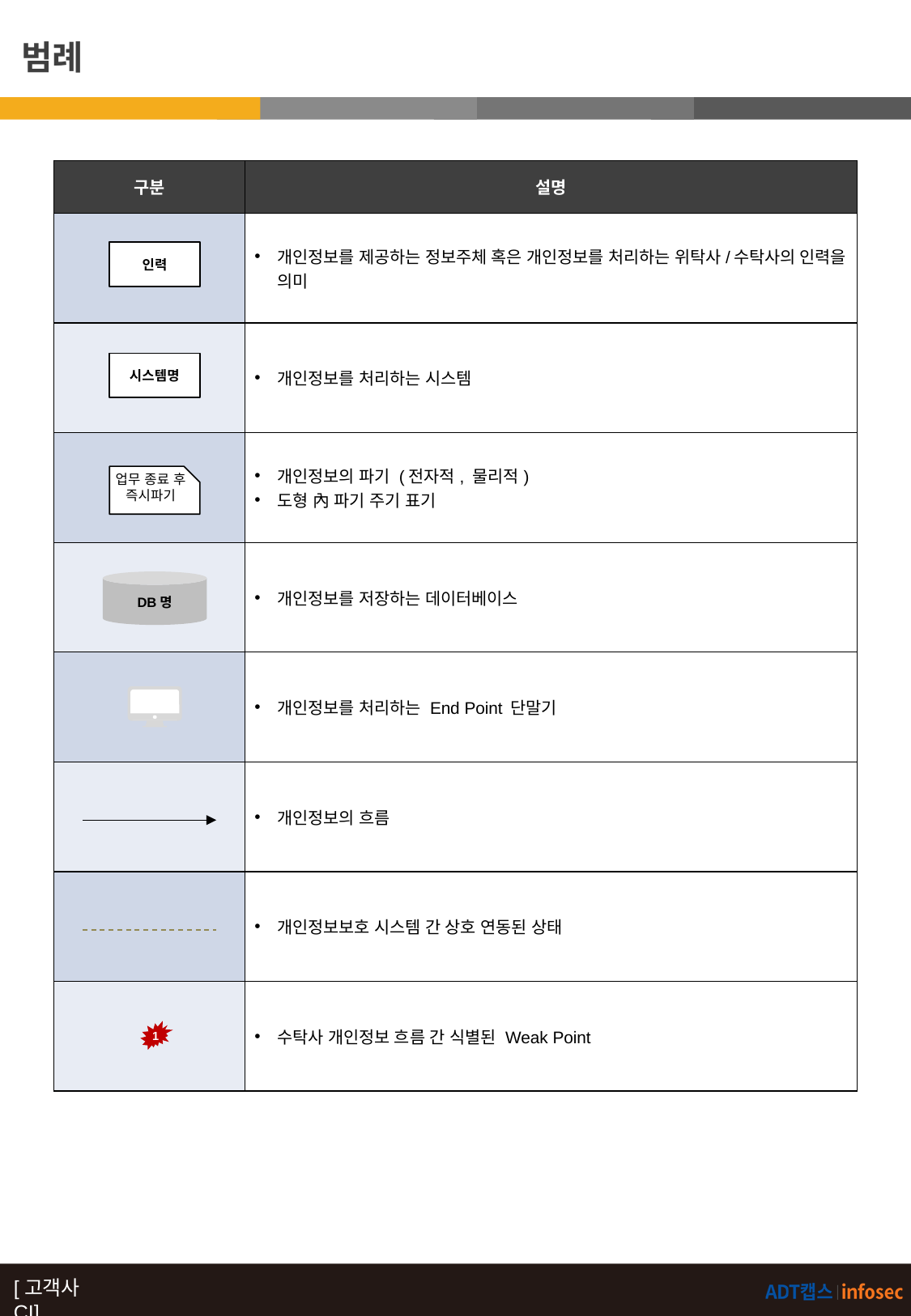

범례
| 구분 | 설명 |
| --- | --- |
|  | 개인정보를 제공하는 정보주체 혹은 개인정보를 처리하는 위탁사/수탁사의 인력을 의미 |
|  | 개인정보를 처리하는 시스템 |
|  | 개인정보의 파기 (전자적, 물리적) 도형 內 파기 주기 표기 |
|  | 개인정보를 저장하는 데이터베이스 |
|  | 개인정보를 처리하는 End Point 단말기 |
|  | 개인정보의 흐름 |
|  | 개인정보보호 시스템 간 상호 연동된 상태 |
|  | 수탁사 개인정보 흐름 간 식별된 Weak Point |
인력
시스템명
업무 종료 후 즉시파기
DB명

1